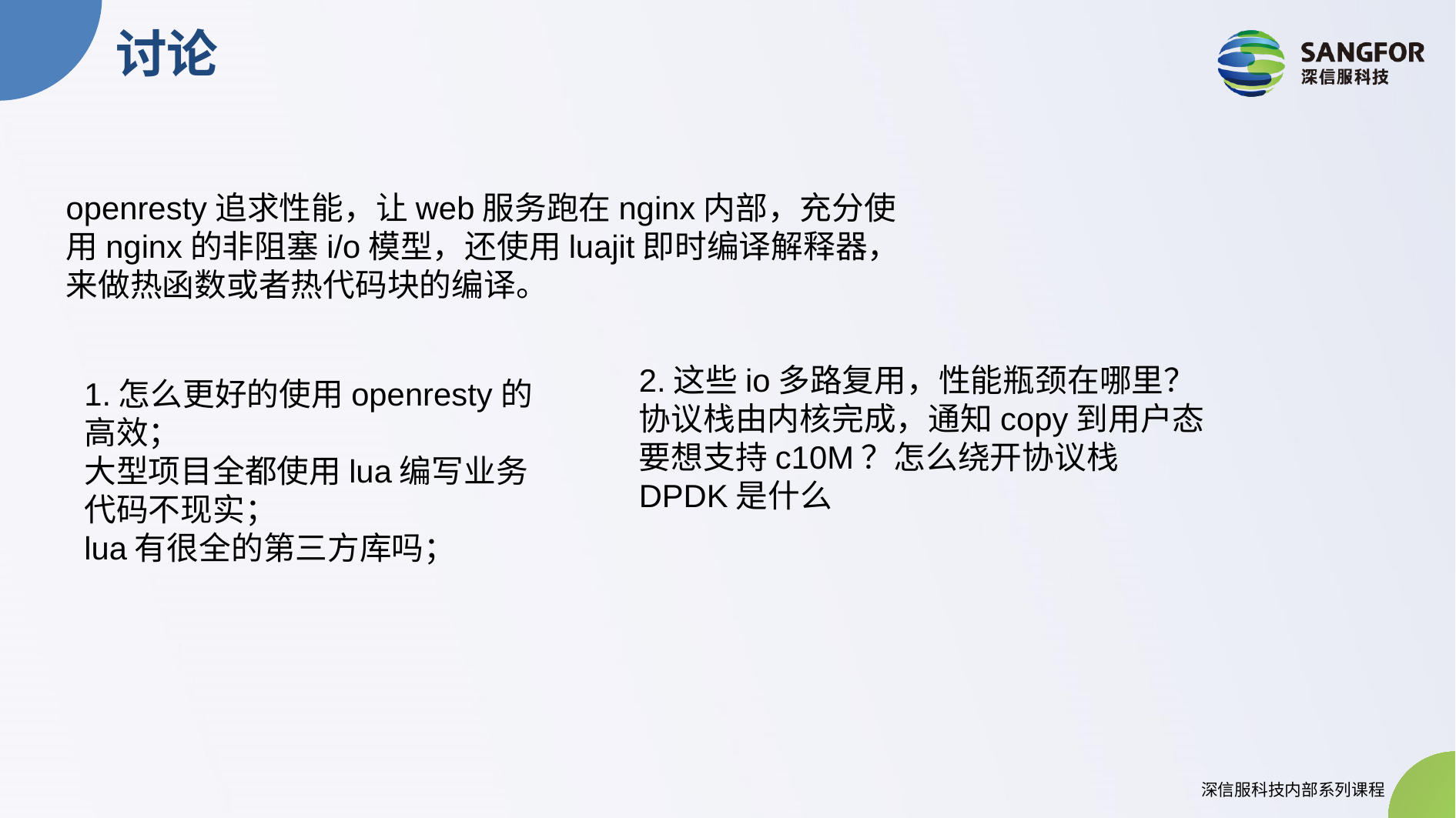

# 讨论
openresty追求性能，让web服务跑在nginx内部，充分使用nginx的非阻塞i/o模型，还使用luajit即时编译解释器，来做热函数或者热代码块的编译。
2.这些io多路复用，性能瓶颈在哪里？
协议栈由内核完成，通知copy到用户态
要想支持c10M？怎么绕开协议栈
DPDK是什么
1.怎么更好的使用openresty的高效；
大型项目全都使用lua编写业务代码不现实；
lua有很全的第三方库吗；